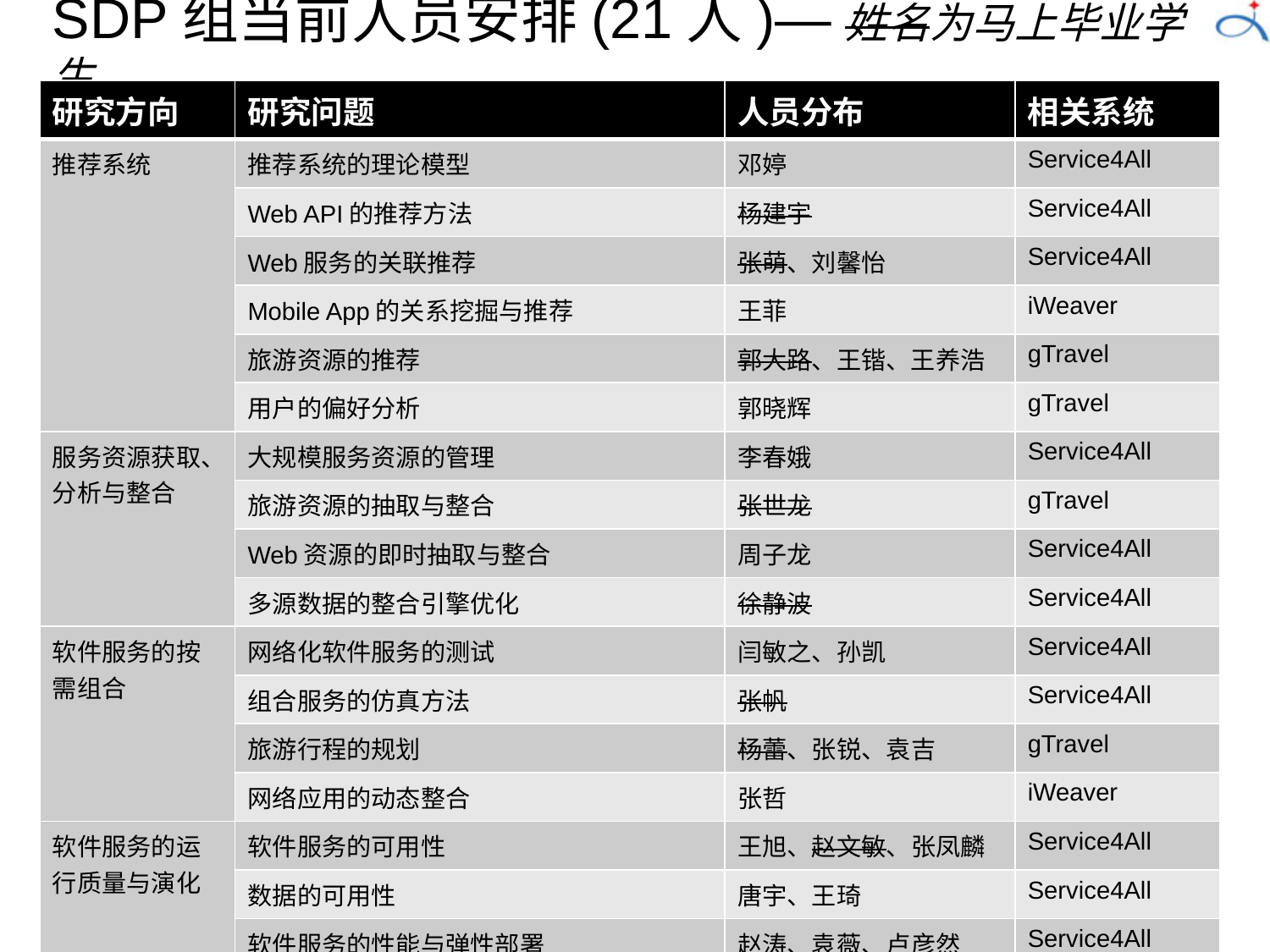

# SDP组当前人员安排(21人)—姓名为马上毕业学生
| 研究方向 | 研究问题 | 人员分布 | 相关系统 |
| --- | --- | --- | --- |
| 推荐系统 | 推荐系统的理论模型 | 邓婷 | Service4All |
|  | Web API的推荐方法 | 杨建宇 | Service4All |
|  | Web服务的关联推荐 | 张萌、刘馨怡 | Service4All |
|  | Mobile App的关系挖掘与推荐 | 王菲 | iWeaver |
|  | 旅游资源的推荐 | 郭大路、王锴、王养浩 | gTravel |
|  | 用户的偏好分析 | 郭晓辉 | gTravel |
| 服务资源获取、分析与整合 | 大规模服务资源的管理 | 李春娥 | Service4All |
|  | 旅游资源的抽取与整合 | 张世龙 | gTravel |
|  | Web资源的即时抽取与整合 | 周子龙 | Service4All |
|  | 多源数据的整合引擎优化 | 徐静波 | Service4All |
| 软件服务的按需组合 | 网络化软件服务的测试 | 闫敏之、孙凯 | Service4All |
|  | 组合服务的仿真方法 | 张帆 | Service4All |
|  | 旅游行程的规划 | 杨蕾、张锐、袁吉 | gTravel |
|  | 网络应用的动态整合 | 张哲 | iWeaver |
| 软件服务的运行质量与演化 | 软件服务的可用性 | 王旭、赵文敏、张凤麟 | Service4All |
|  | 数据的可用性 | 唐宇、王琦 | Service4All |
|  | 软件服务的性能与弹性部署 | 赵涛、袁薇、卢彦然 | Service4All |
|  | 服务的演化 | 张万才、方毅立 | Service4All |
|  | 旅游行程的演化 | 曾志兴 | gTravel |